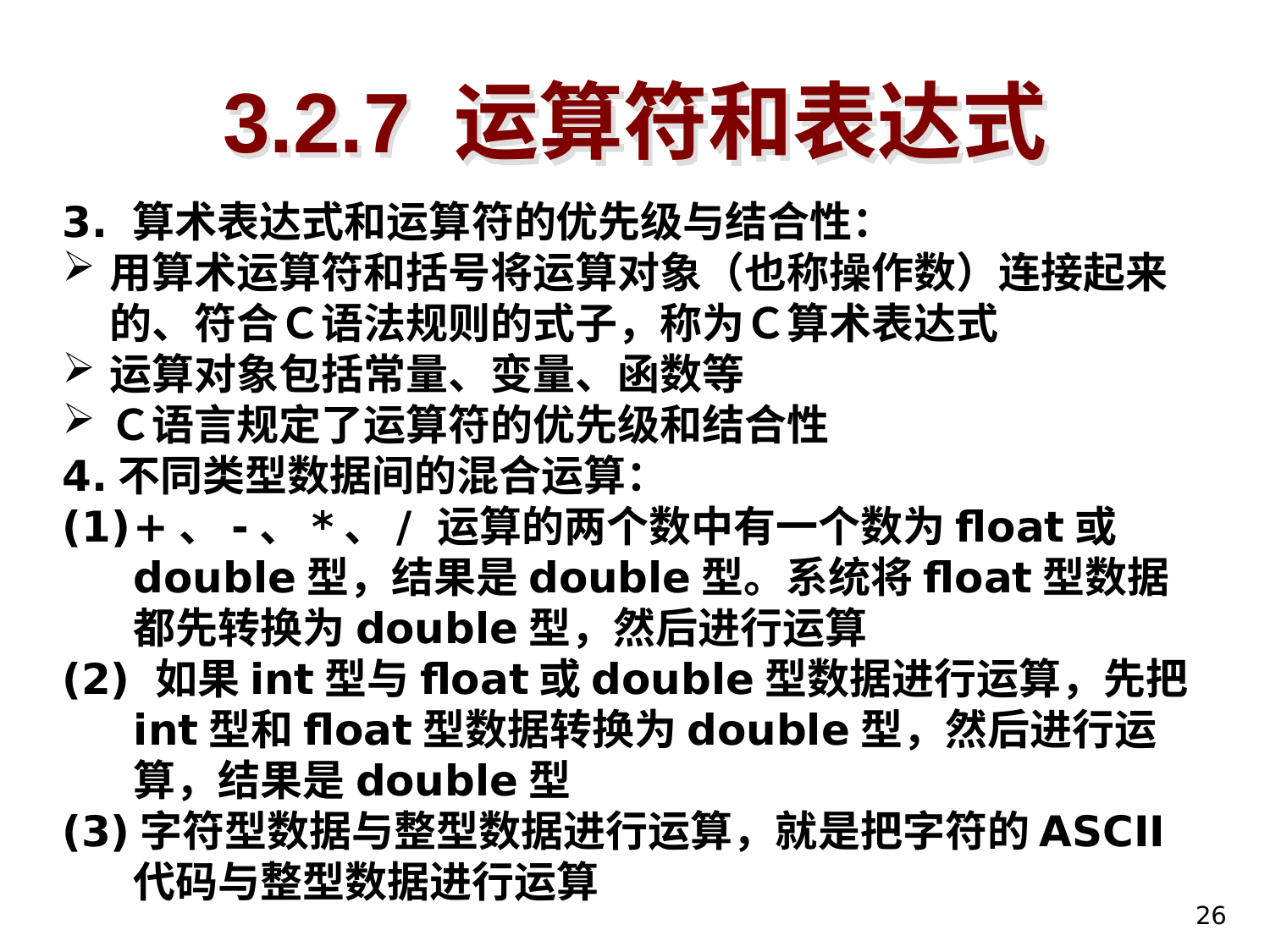

# 3.2.7 运算符和表达式
3. 算术表达式和运算符的优先级与结合性：
用算术运算符和括号将运算对象（也称操作数）连接起来的、符合Ｃ语法规则的式子，称为Ｃ算术表达式
运算对象包括常量、变量、函数等
Ｃ语言规定了运算符的优先级和结合性
4.不同类型数据间的混合运算：
+、-、*、/ 运算的两个数中有一个数为float或double型，结果是double型。系统将float型数据都先转换为double型，然后进行运算
(2) 如果int型与float或double型数据进行运算，先把int型和float型数据转换为double型，然后进行运算，结果是double型
(3)字符型数据与整型数据进行运算，就是把字符的ASCII代码与整型数据进行运算
26